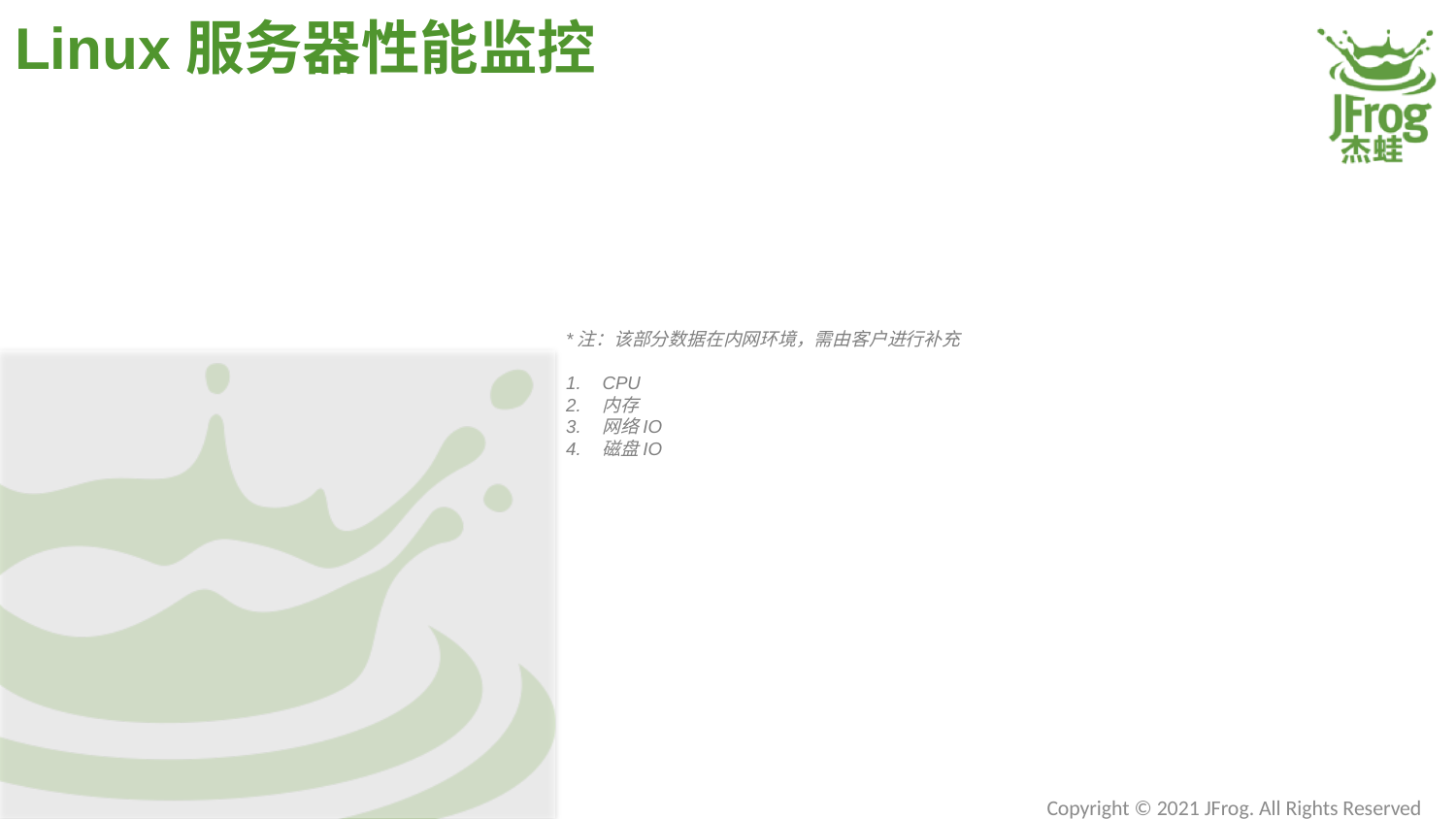

# Linux服务器性能监控
*注：该部分数据在内网环境，需由客户进行补充

CPU
内存
网络IO
磁盘IO

Copyright © 2021 JFrog. All Rights Reserved